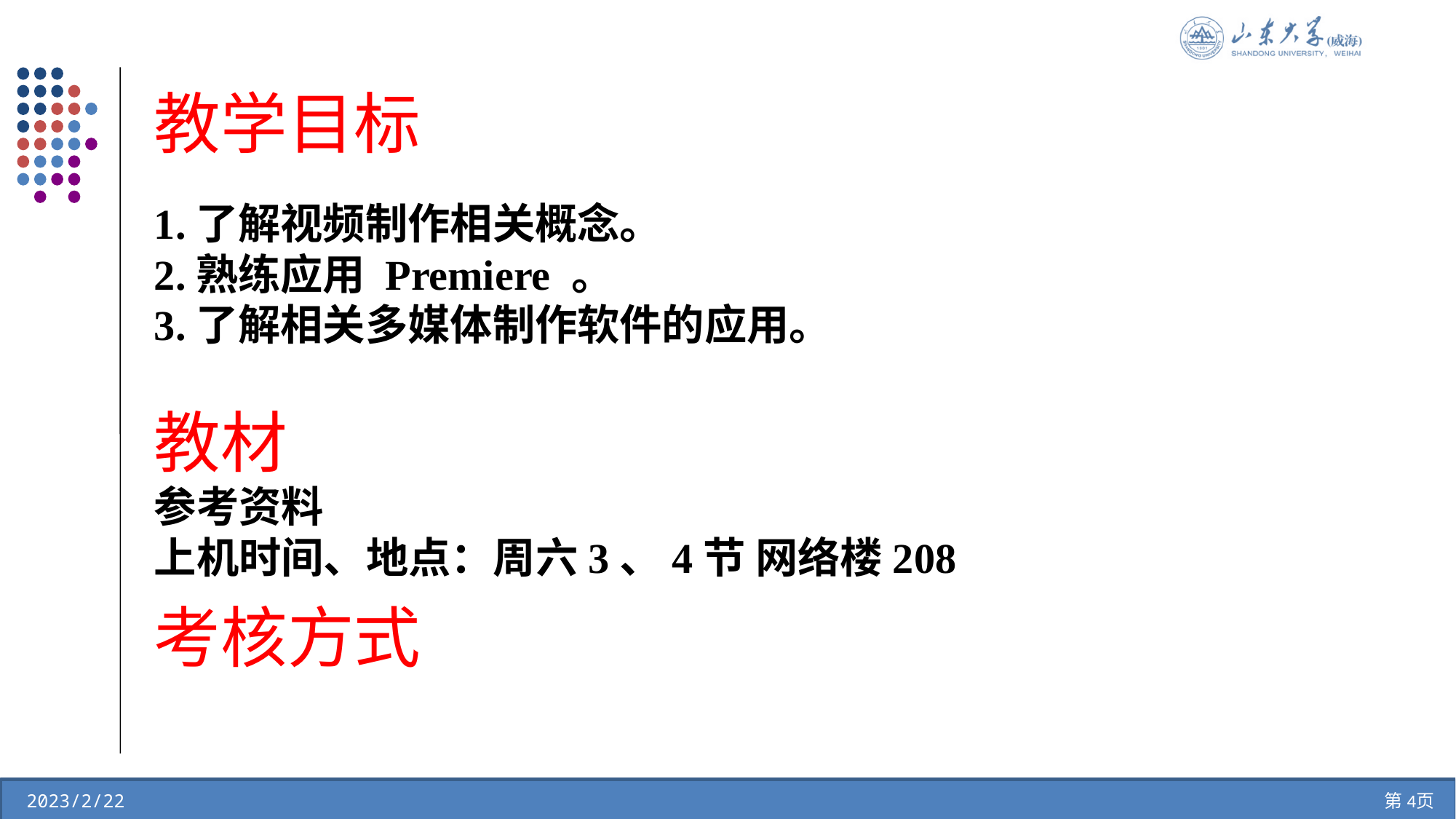

# 教学目标
1.了解视频制作相关概念。
2.熟练应用 Premiere 。
3.了解相关多媒体制作软件的应用。
教材
参考资料
上机时间、地点：周六3、4节 网络楼208
考核方式

第4页